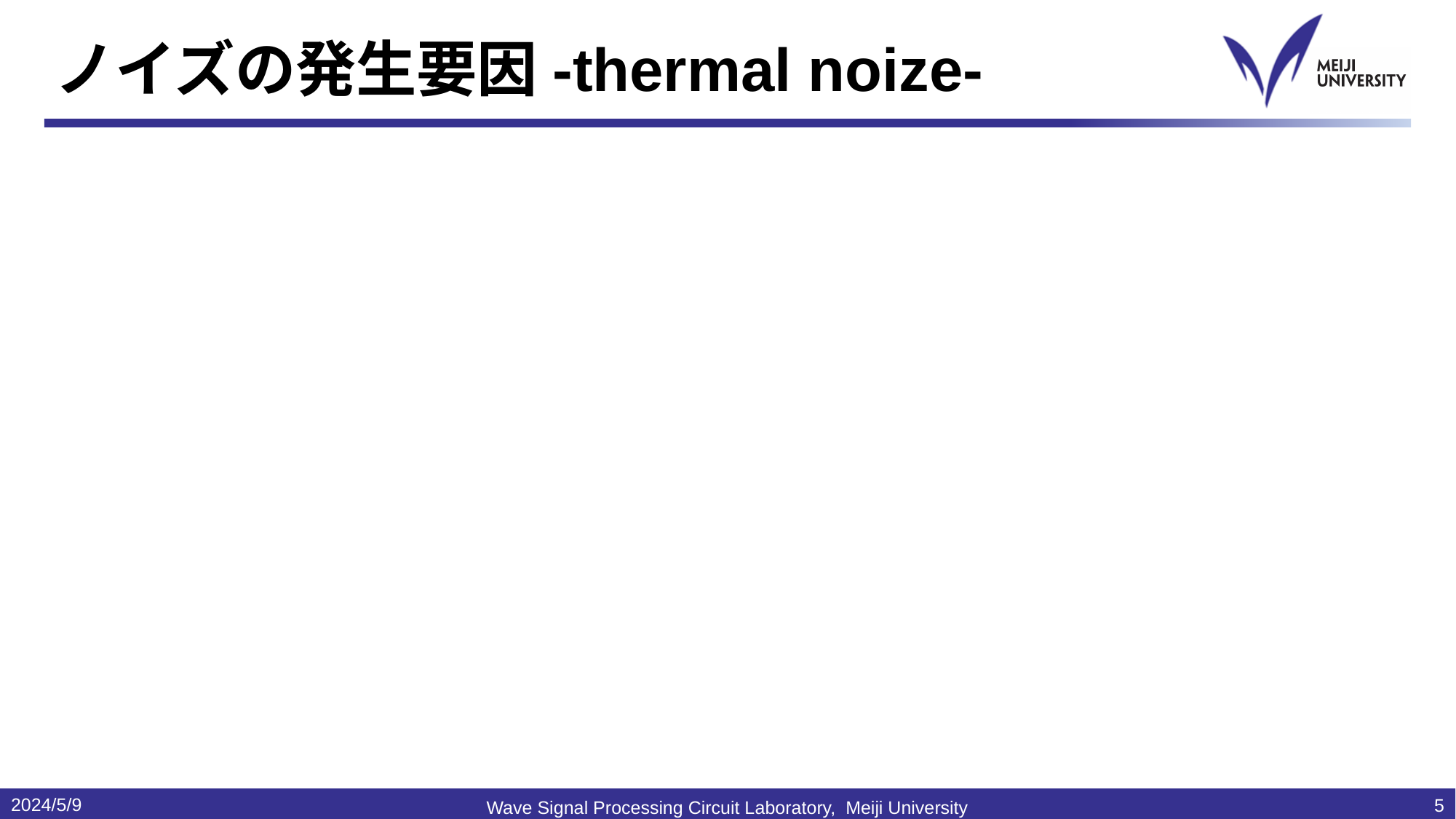

# ノイズの発生要因-thermal noize-
2024/5/9
5
Wave Signal Processing Circuit Laboratory,  Meiji University